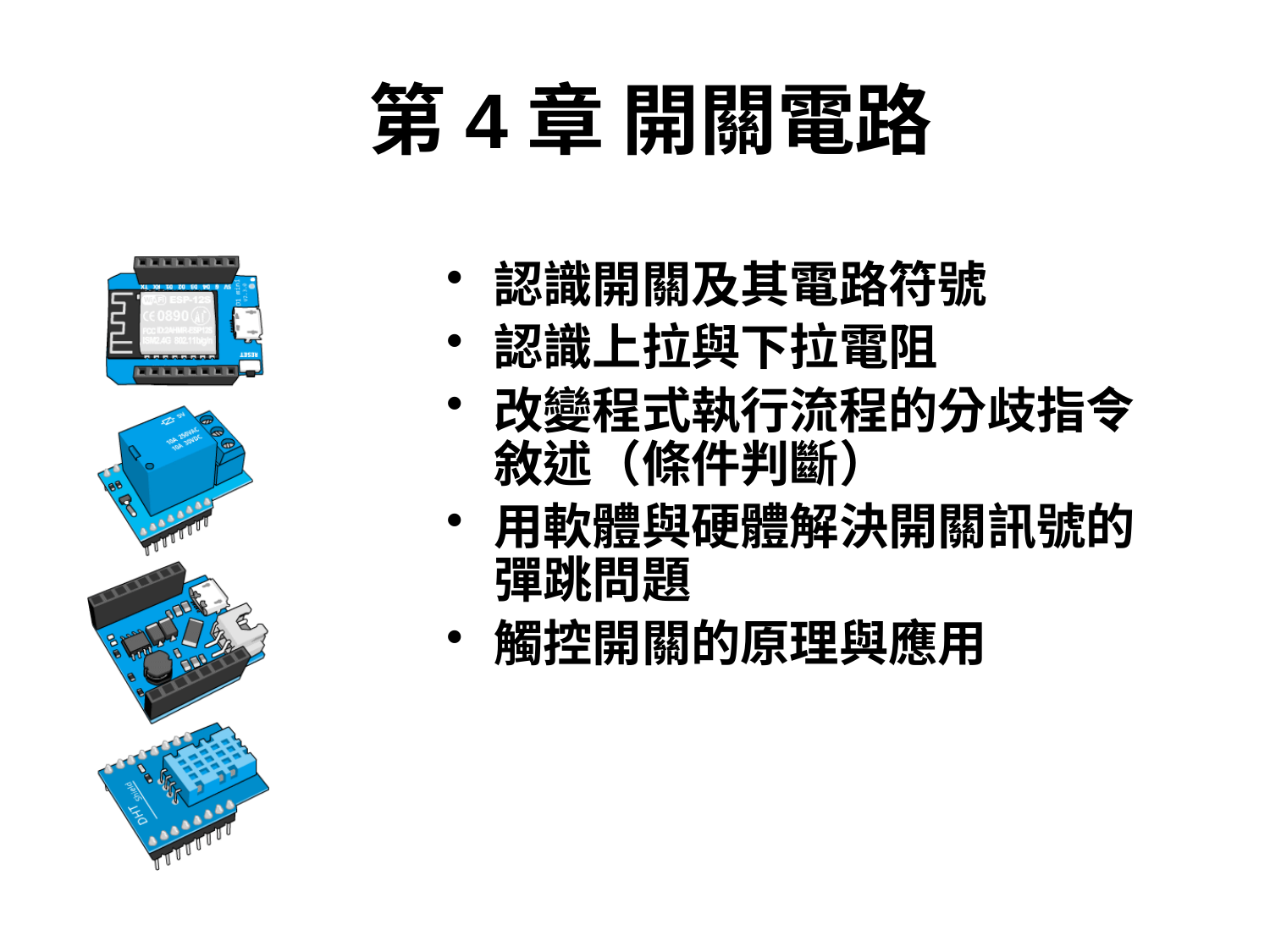

# 第4章 開關電路
認識開關及其電路符號
認識上拉與下拉電阻
改變程式執行流程的分歧指令敘述（條件判斷）
用軟體與硬體解決開關訊號的彈跳問題
觸控開關的原理與應用